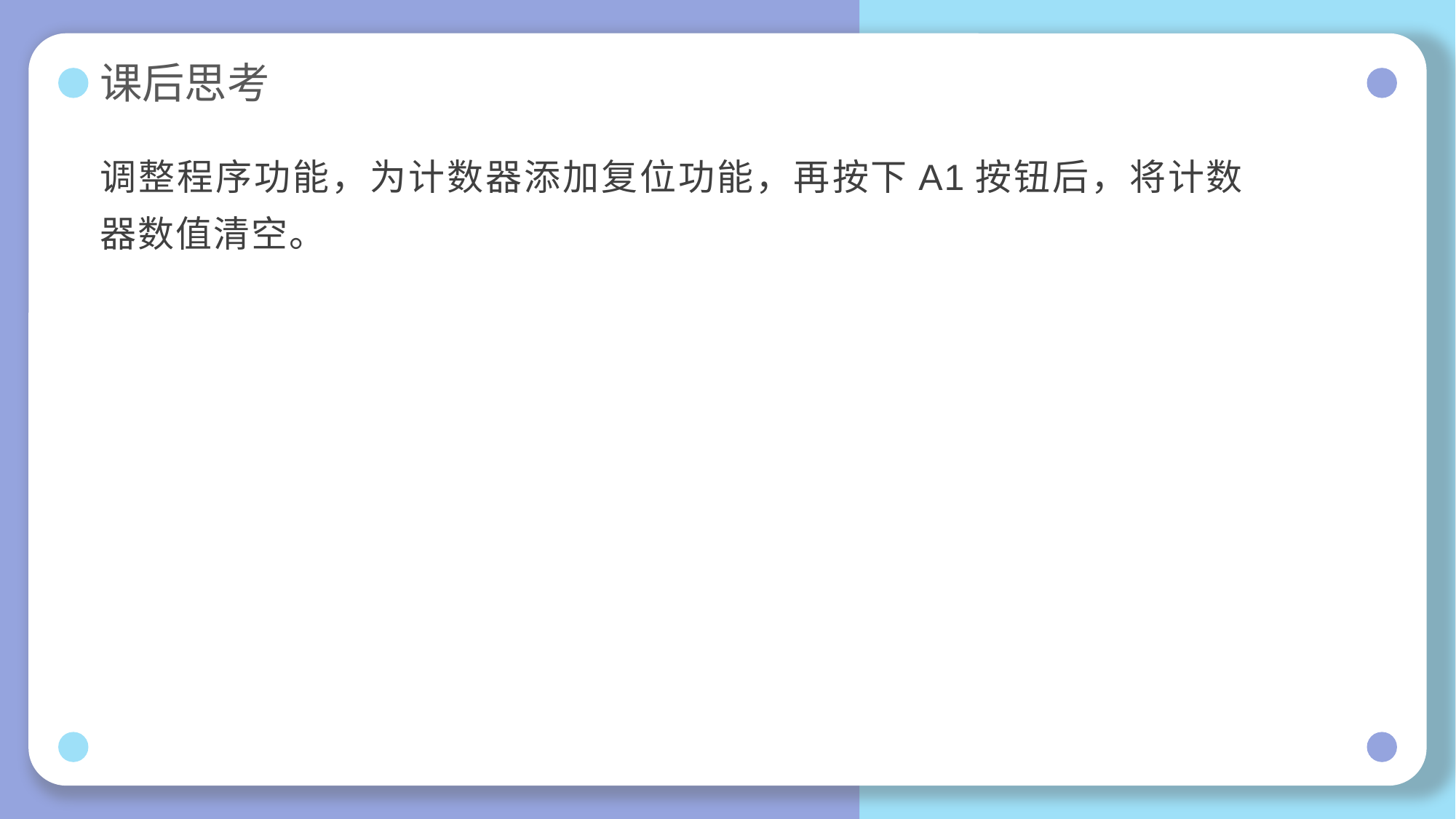

# 课后思考
调整程序功能，为计数器添加复位功能，再按下A1按钮后，将计数器数值清空。